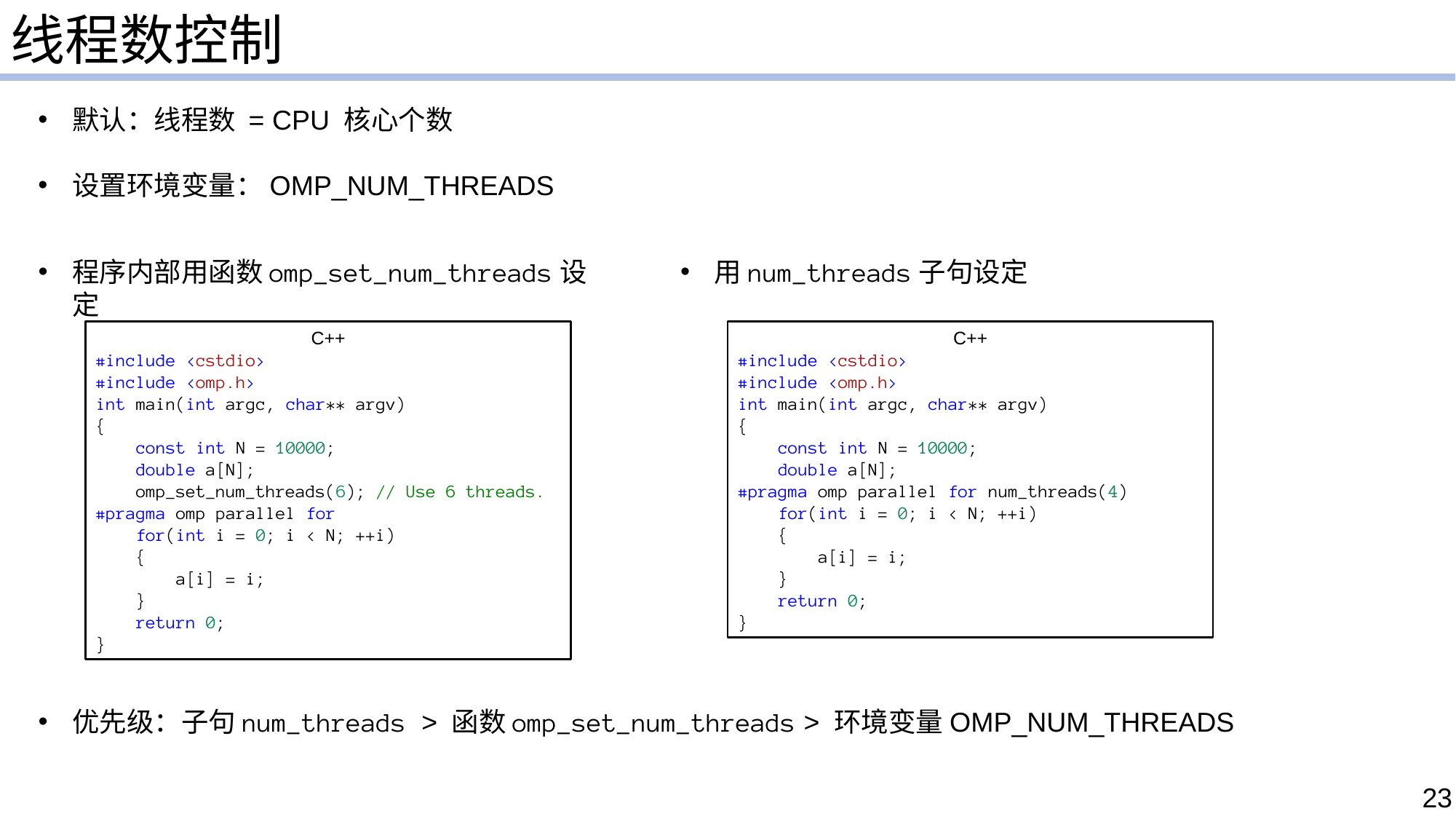

线程数控制
默认：线程数 = CPU 核心个数

设置环境变量：OMP_NUM_THREADS
程序内部用函数omp_set_num_threads设定
用num_threads子句设定
C++
#include <cstdio>
#include <omp.h>
int main(int argc, char** argv)
{
    const int N = 10000;
    double a[N];
    omp_set_num_threads(6); // Use 6 threads.
#pragma omp parallel for
    for(int i = 0; i < N; ++i)
    {
        a[i] = i;
    }
    return 0;
}
C++
#include <cstdio>
#include <omp.h>
int main(int argc, char** argv)
{
    const int N = 10000;
    double a[N];
#pragma omp parallel for num_threads(4)
    for(int i = 0; i < N; ++i)
    {
        a[i] = i;
    }
    return 0;
}
优先级：子句num_threads > 函数omp_set_num_threads > 环境变量OMP_NUM_THREADS
23